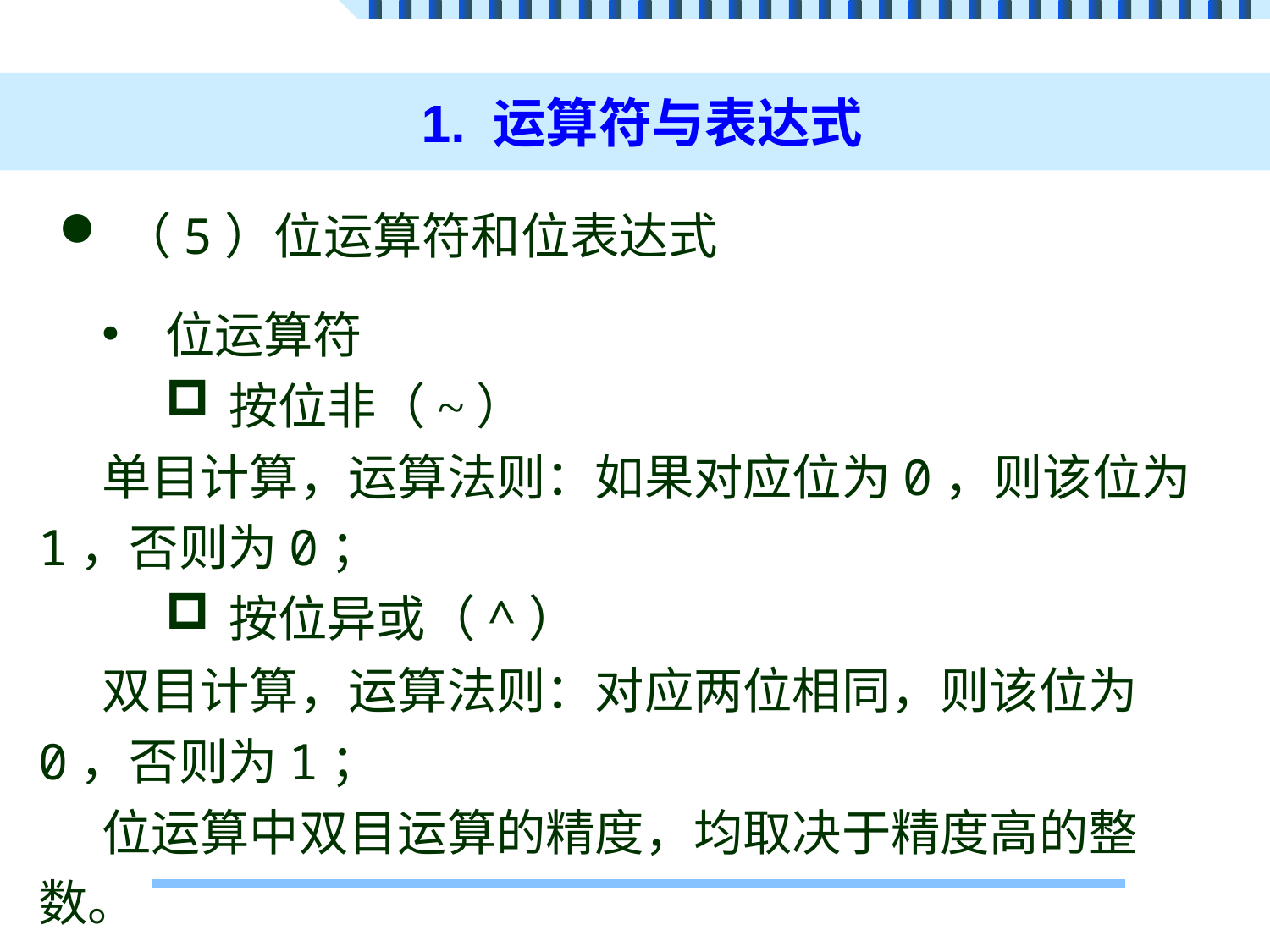

# 1. 运算符与表达式
（5）位运算符和位表达式
位运算符
按位非（~）
单目计算，运算法则：如果对应位为0，则该位为1，否则为0；
按位异或（^）
双目计算，运算法则：对应两位相同，则该位为0，否则为1；
位运算中双目运算的精度，均取决于精度高的整数。